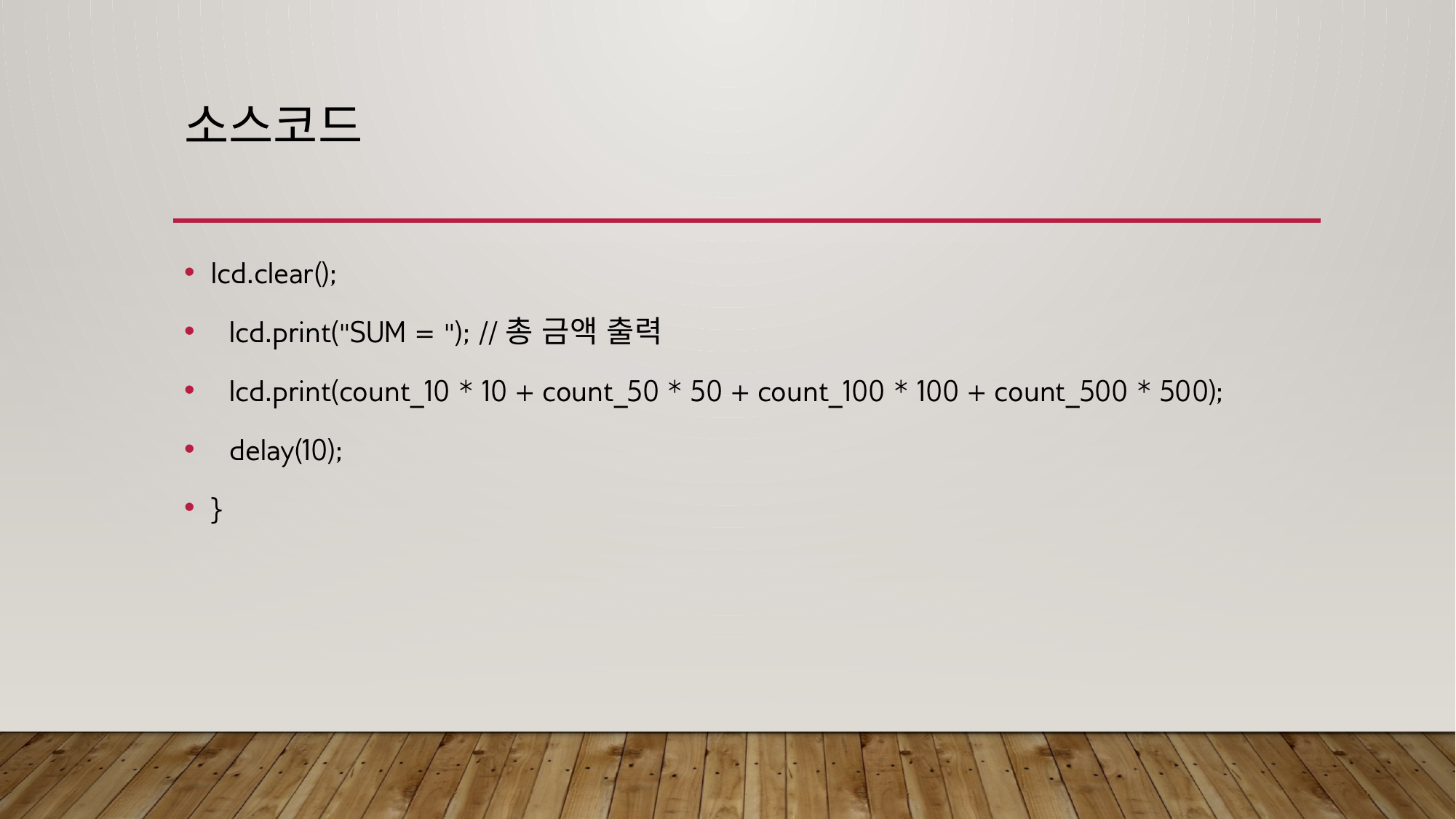

# 소스코드
lcd.clear();
  lcd.print("SUM = "); //총 금액 출력
  lcd.print(count_10 * 10 + count_50 * 50 + count_100 * 100 + count_500 * 500);
  delay(10);
}